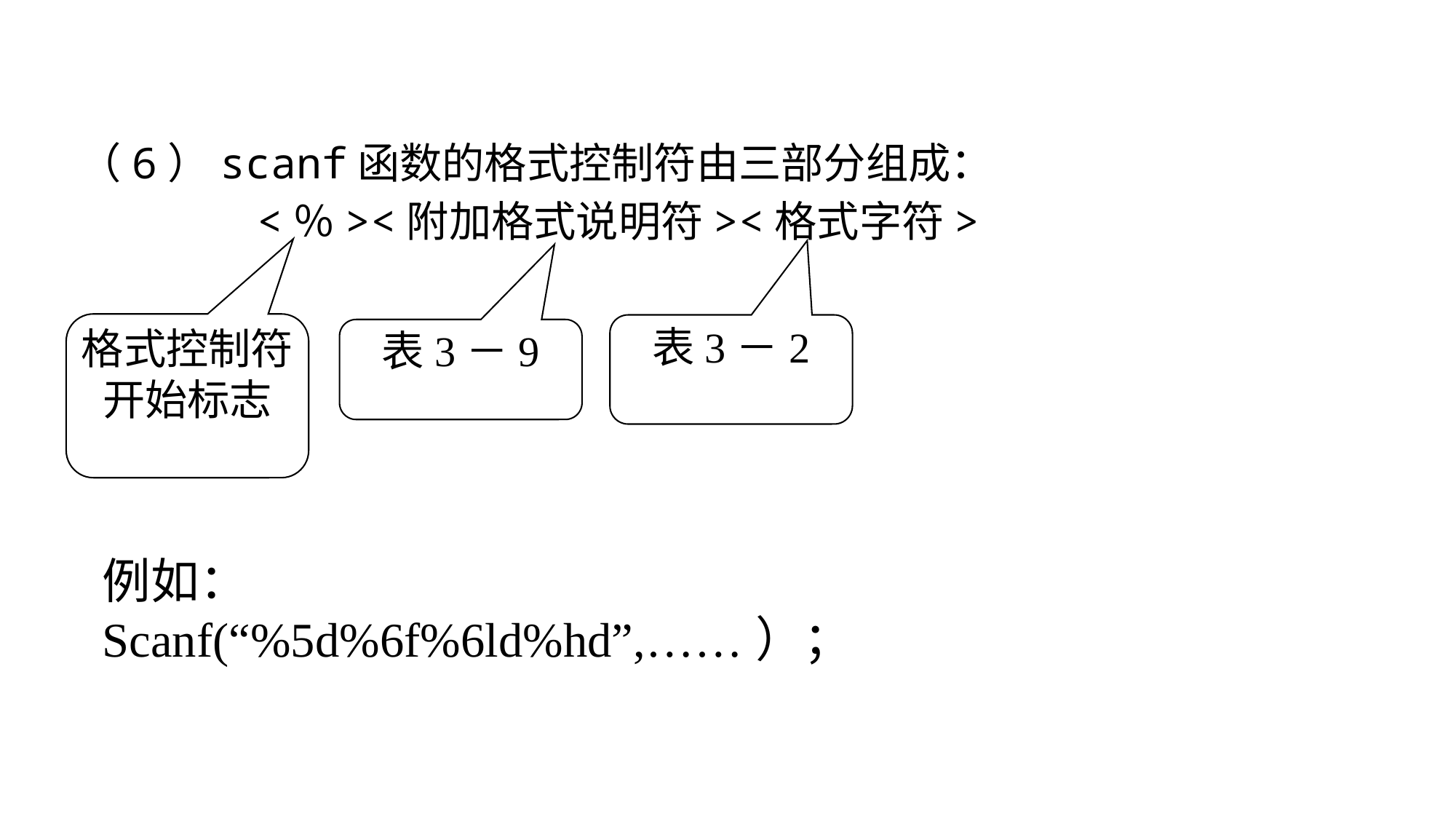

（6）scanf函数的格式控制符由三部分组成：
       <％><附加格式说明符><格式字符>
格式控制符开始标志
表3－2
表3－9
例如：
Scanf(“%5d%6f%6ld%hd”,……）；